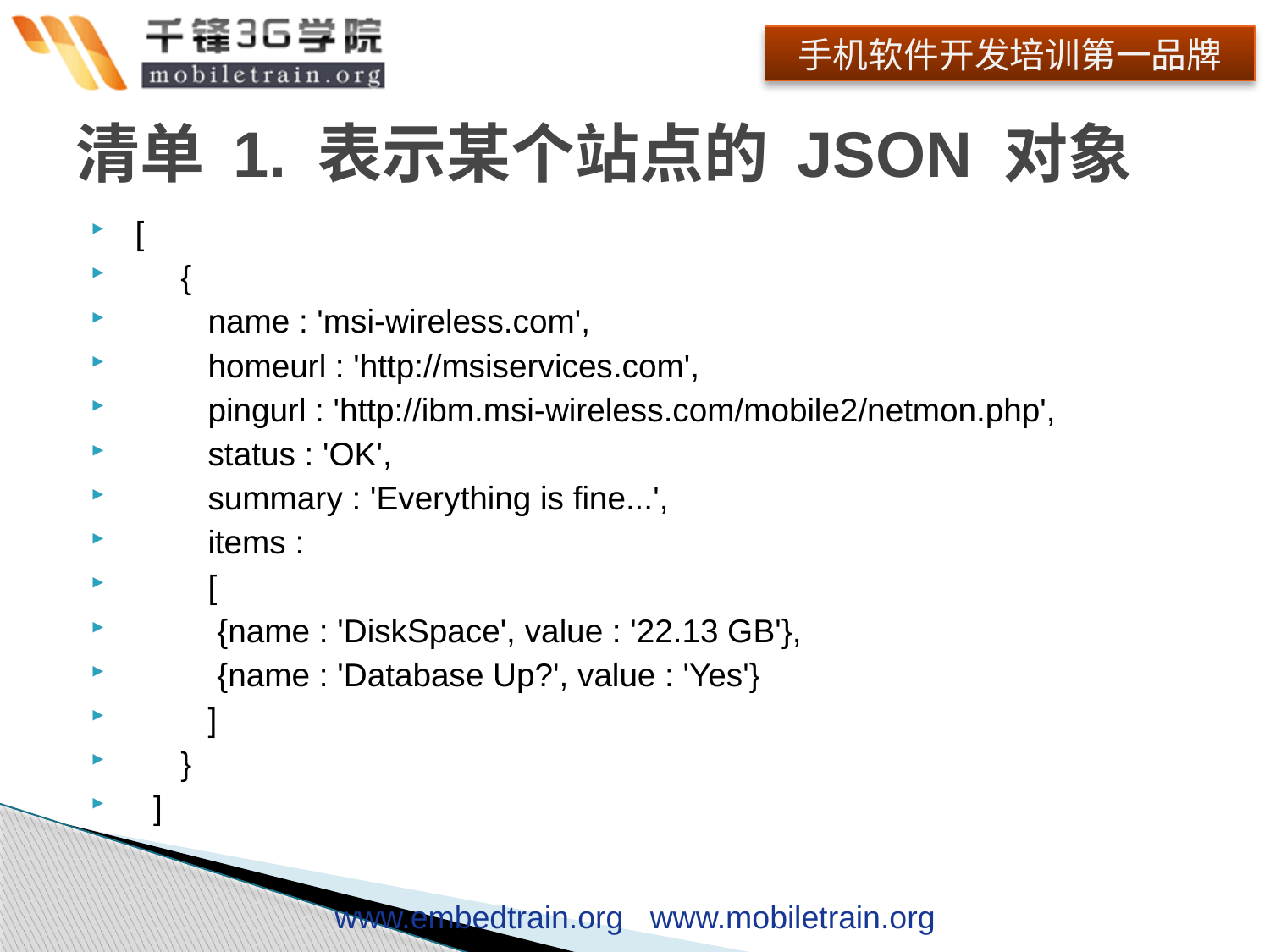

# 清单 1. 表示某个站点的 JSON 对象
 [
      {
         name : 'msi-wireless.com',
         homeurl : 'http://msiservices.com',
         pingurl : 'http://ibm.msi-wireless.com/mobile2/netmon.php',
         status : 'OK',
         summary : 'Everything is fine...',
         items :
         [
          {name : 'DiskSpace', value : '22.13 GB'},
          {name : 'Database Up?', value : 'Yes'}
         ]
      }
   ]